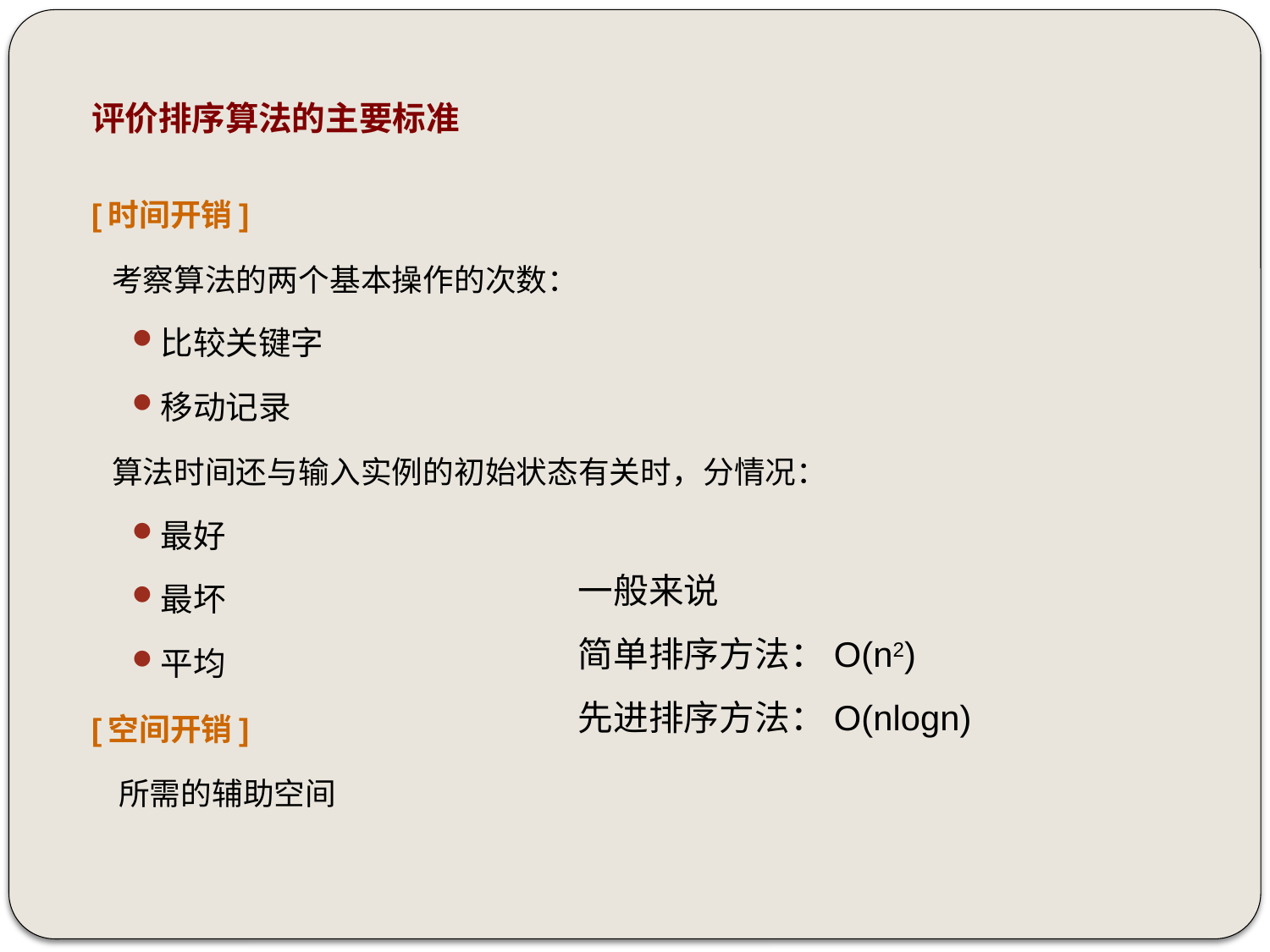

# 评价排序算法的主要标准
[时间开销]
  考察算法的两个基本操作的次数：
比较关键字
移动记录
  算法时间还与输入实例的初始状态有关时，分情况：
最好
最坏
平均
[空间开销]
   所需的辅助空间
一般来说
简单排序方法：O(n2)
先进排序方法：O(nlogn)